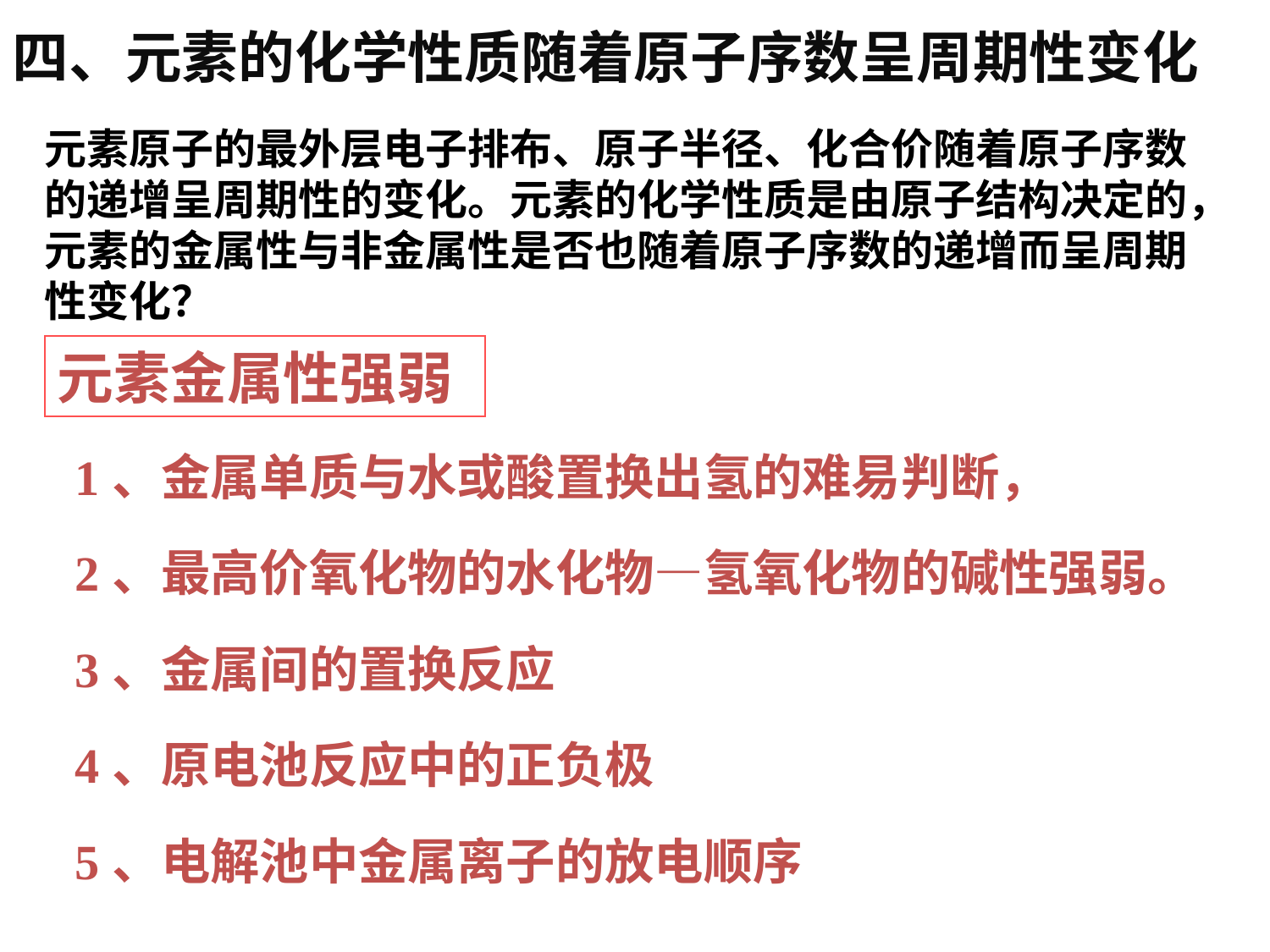

四、元素的化学性质随着原子序数呈周期性变化
元素原子的最外层电子排布、原子半径、化合价随着原子序数的递增呈周期性的变化。元素的化学性质是由原子结构决定的，元素的金属性与非金属性是否也随着原子序数的递增而呈周期性变化？
元素金属性强弱
1、金属单质与水或酸置换出氢的难易判断，
2、最高价氧化物的水化物—氢氧化物的碱性强弱。
3、金属间的置换反应
4、原电池反应中的正负极
5、电解池中金属离子的放电顺序